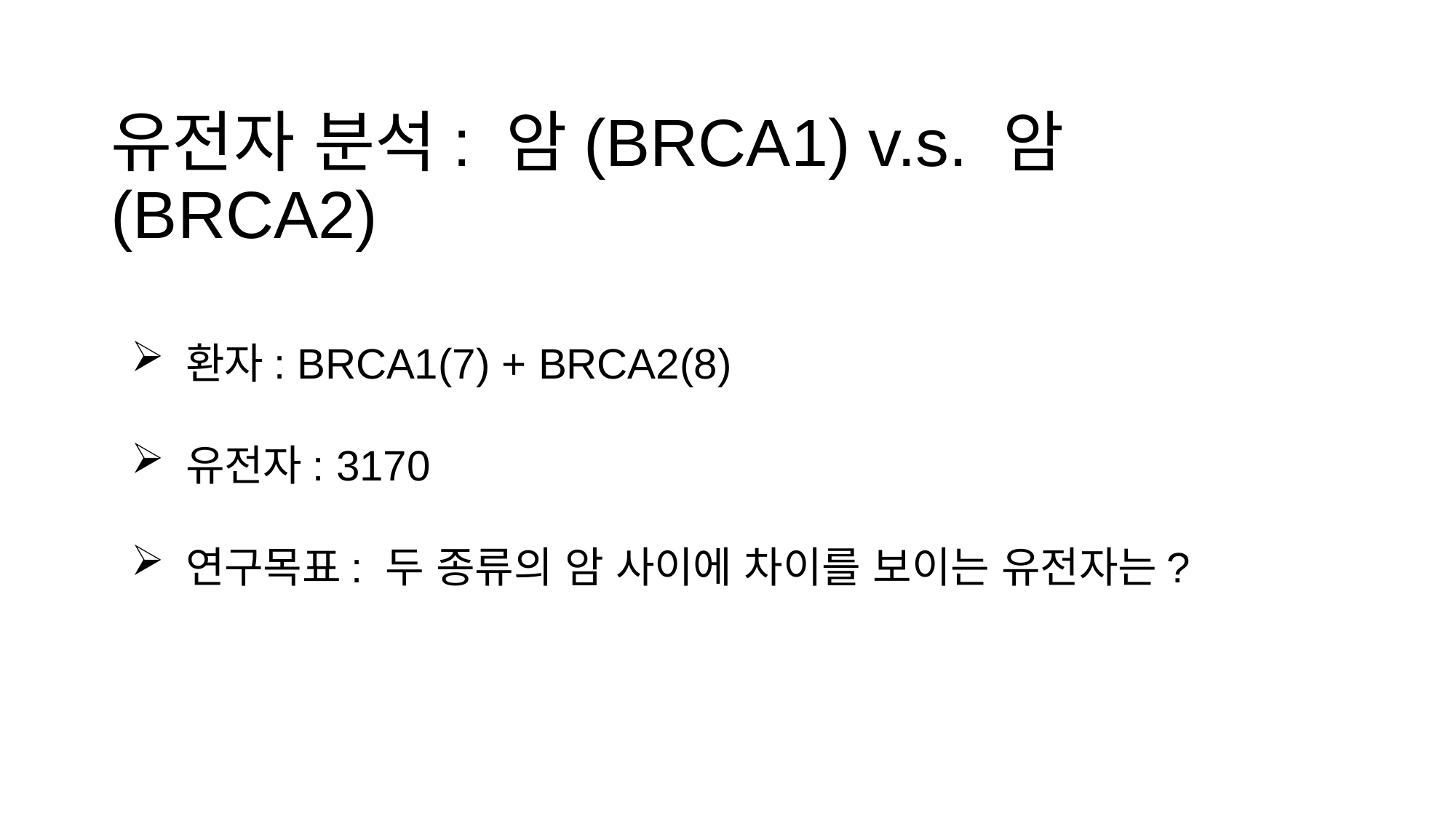

# 유전자 분석: 암(BRCA1) v.s. 암(BRCA2)
환자: BRCA1(7) + BRCA2(8)

유전자: 3170

연구목표: 두 종류의 암 사이에 차이를 보이는 유전자는?